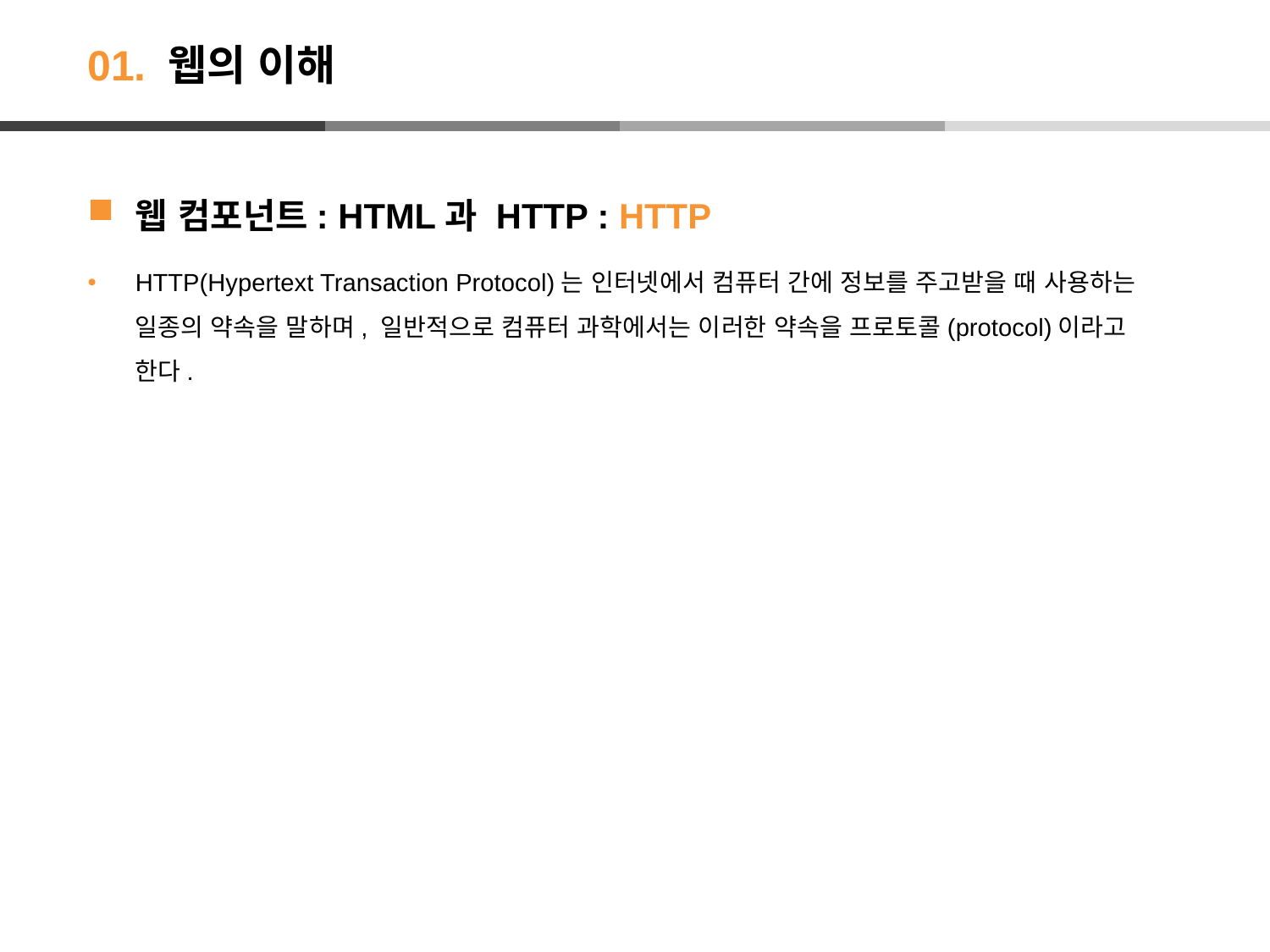

# 01. 웹의 이해
웹 컴포넌트: HTML과 HTTP : HTTP
HTTP(Hypertext Transaction Protocol)는 인터넷에서 컴퓨터 간에 정보를 주고받을 때 사용하는 일종의 약속을 말하며, 일반적으로 컴퓨터 과학에서는 이러한 약속을 프로토콜(protocol)이라고 한다.